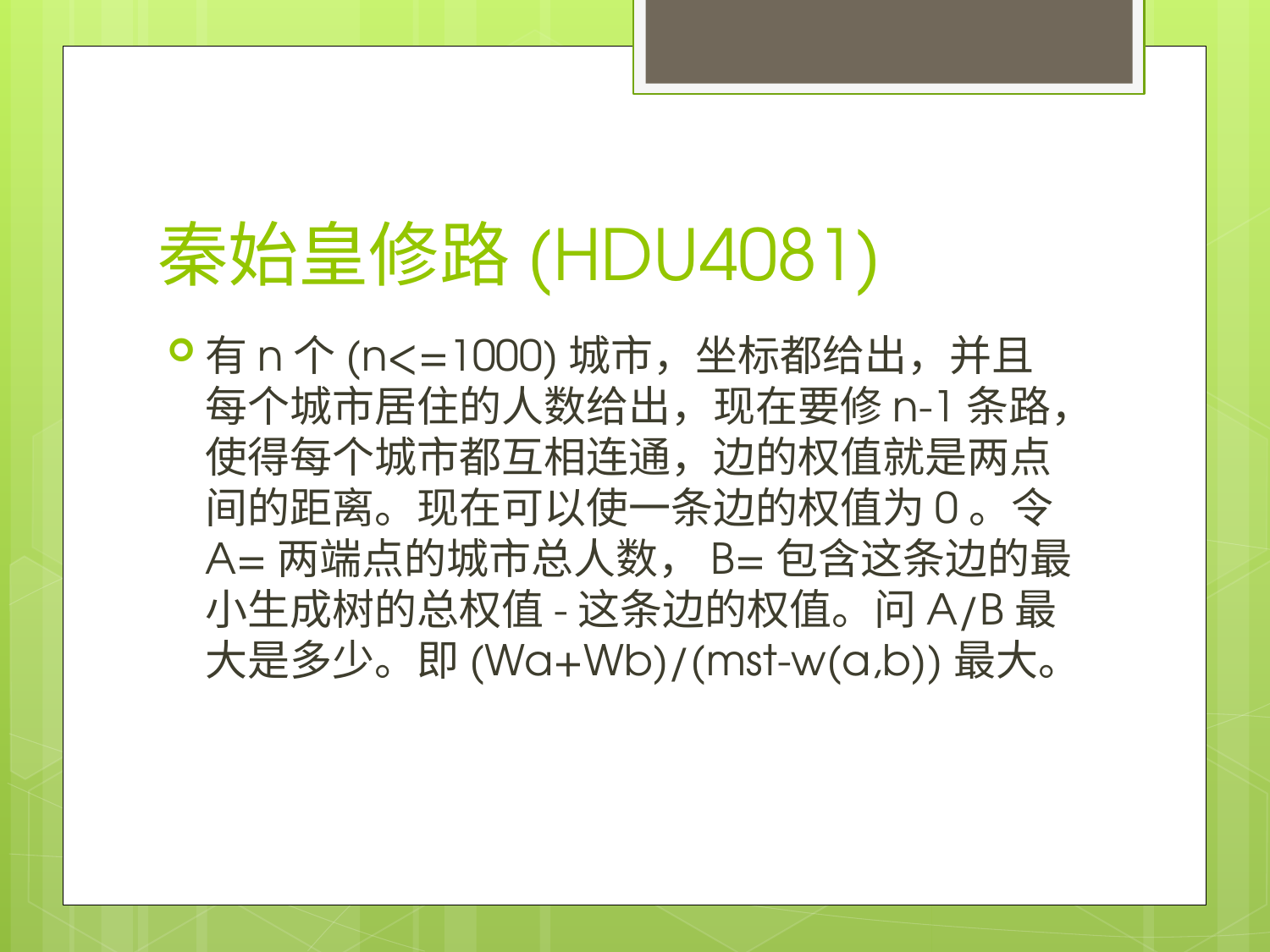

# 秦始皇修路(HDU4081)
有n个(n<=1000)城市，坐标都给出，并且每个城市居住的人数给出，现在要修n-1条路，使得每个城市都互相连通，边的权值就是两点间的距离。现在可以使一条边的权值为0。令A=两端点的城市总人数，B=包含这条边的最小生成树的总权值-这条边的权值。问A/B最大是多少。即(Wa+Wb)/(mst-w(a,b))最大。